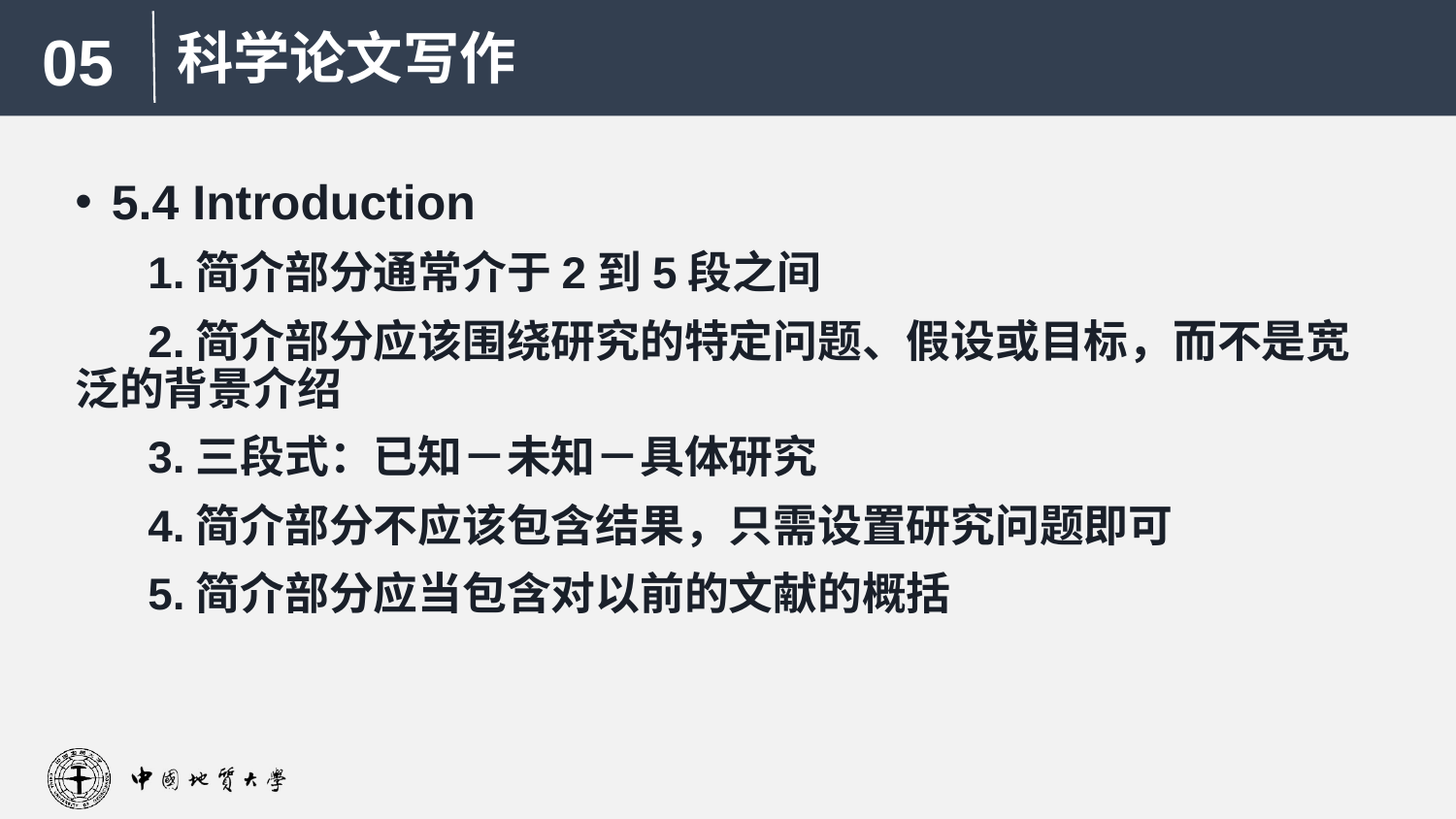

科学论文写作
05
5.4 Introduction
1.简介部分通常介于2到5段之间
2.简介部分应该围绕研究的特定问题、假设或目标，而不是宽泛的背景介绍
3.三段式：已知－未知－具体研究
4.简介部分不应该包含结果，只需设置研究问题即可
5.简介部分应当包含对以前的文献的概括
31